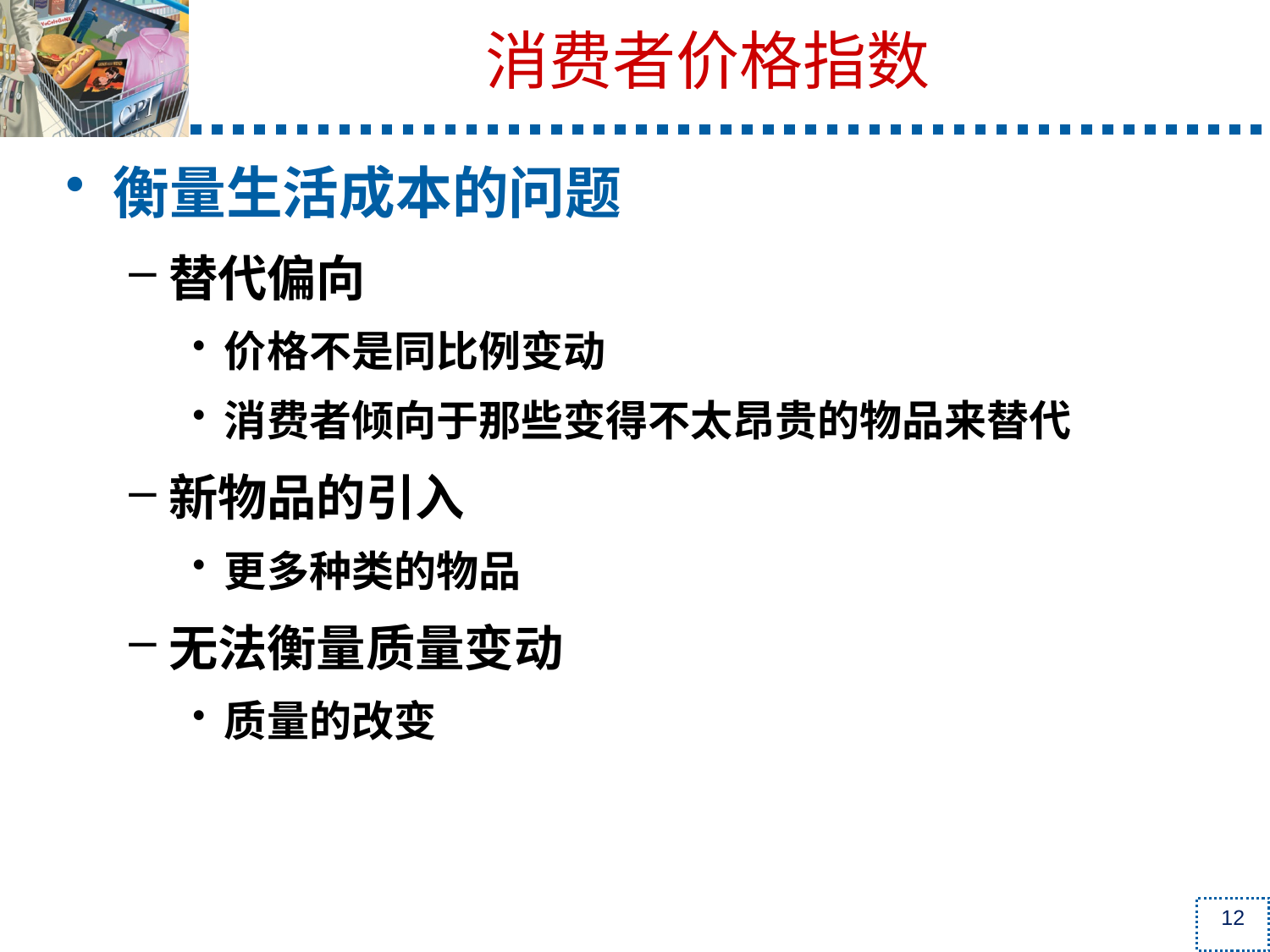

消费者价格指数
衡量生活成本的问题
替代偏向
价格不是同比例变动
消费者倾向于那些变得不太昂贵的物品来替代
新物品的引入
更多种类的物品
无法衡量质量变动
质量的改变
12